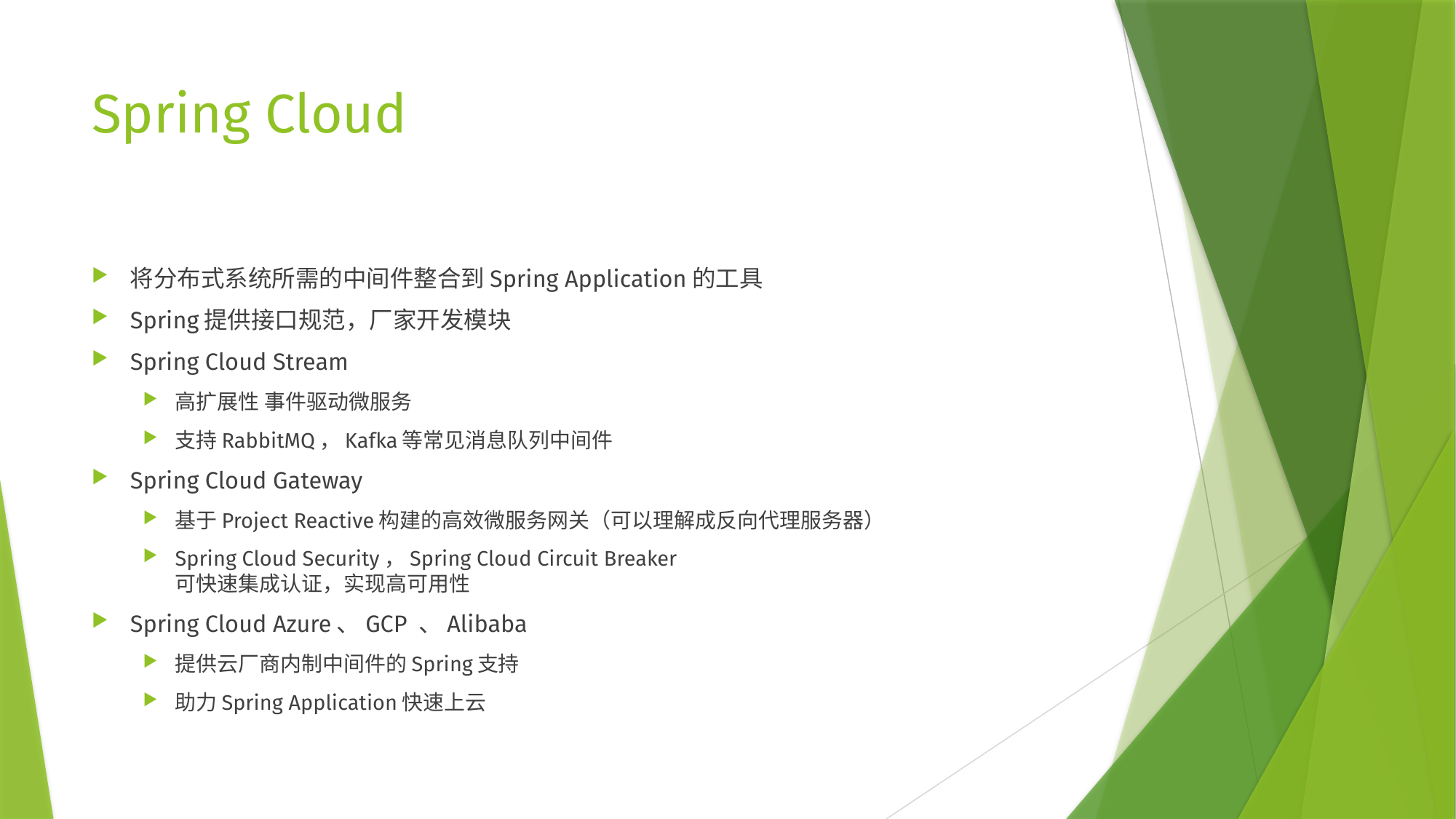

# Spring Cloud
将分布式系统所需的中间件整合到Spring Application的工具
Spring提供接口规范，厂家开发模块
Spring Cloud Stream
高扩展性 事件驱动微服务
支持RabbitMQ，Kafka等常见消息队列中间件
Spring Cloud Gateway
基于Project Reactive构建的高效微服务网关（可以理解成反向代理服务器）
Spring Cloud Security，Spring Cloud Circuit Breaker
可快速集成认证，实现高可用性
Spring Cloud Azure、GCP 、Alibaba
提供云厂商内制中间件的Spring支持
助力Spring Application快速上云